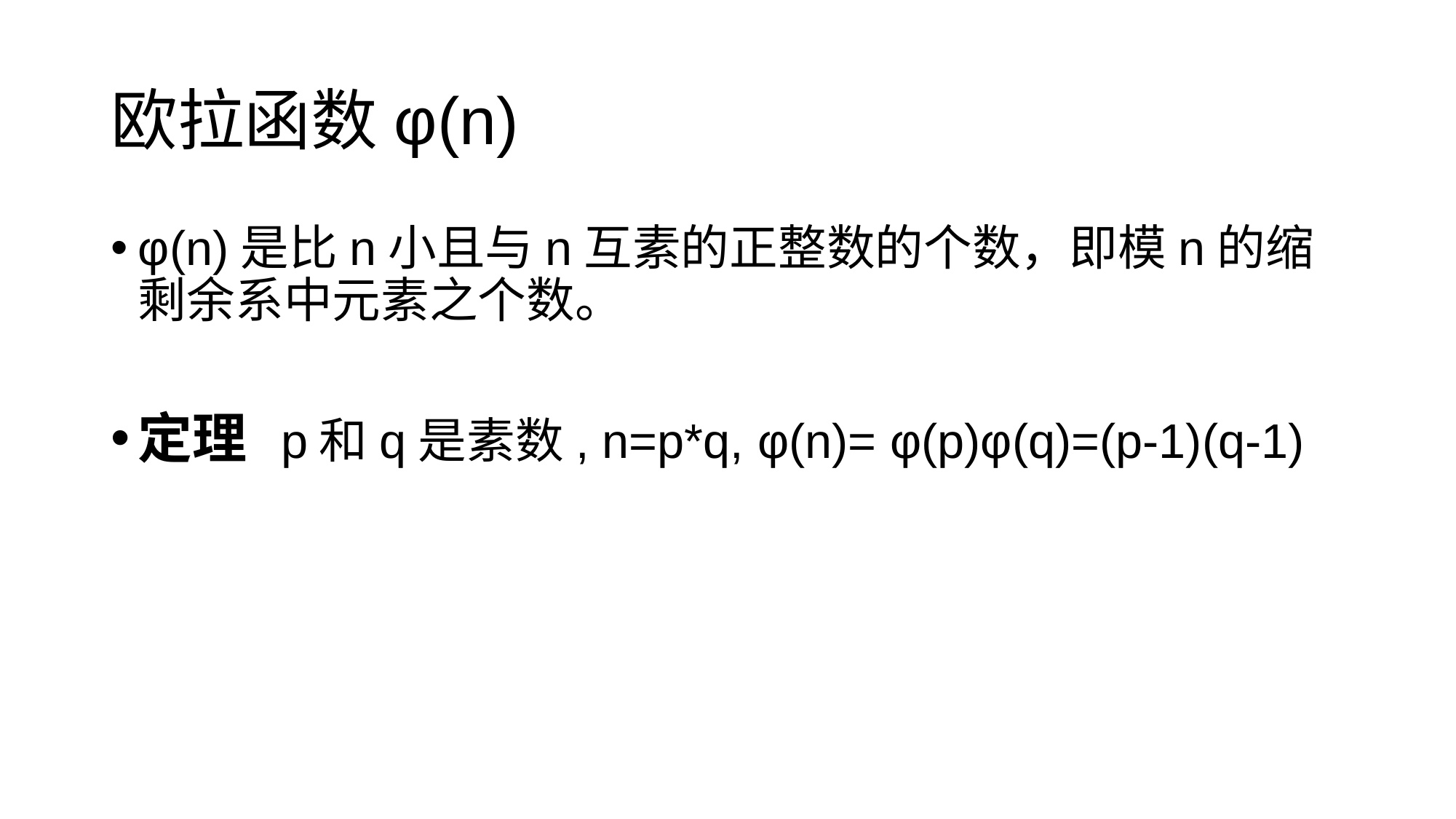

# 欧拉函数φ(n)
φ(n)是比n小且与n互素的正整数的个数，即模n的缩剩余系中元素之个数。

定理  p和q是素数, n=p*q, φ(n)= φ(p)φ(q)=(p-1)(q-1)